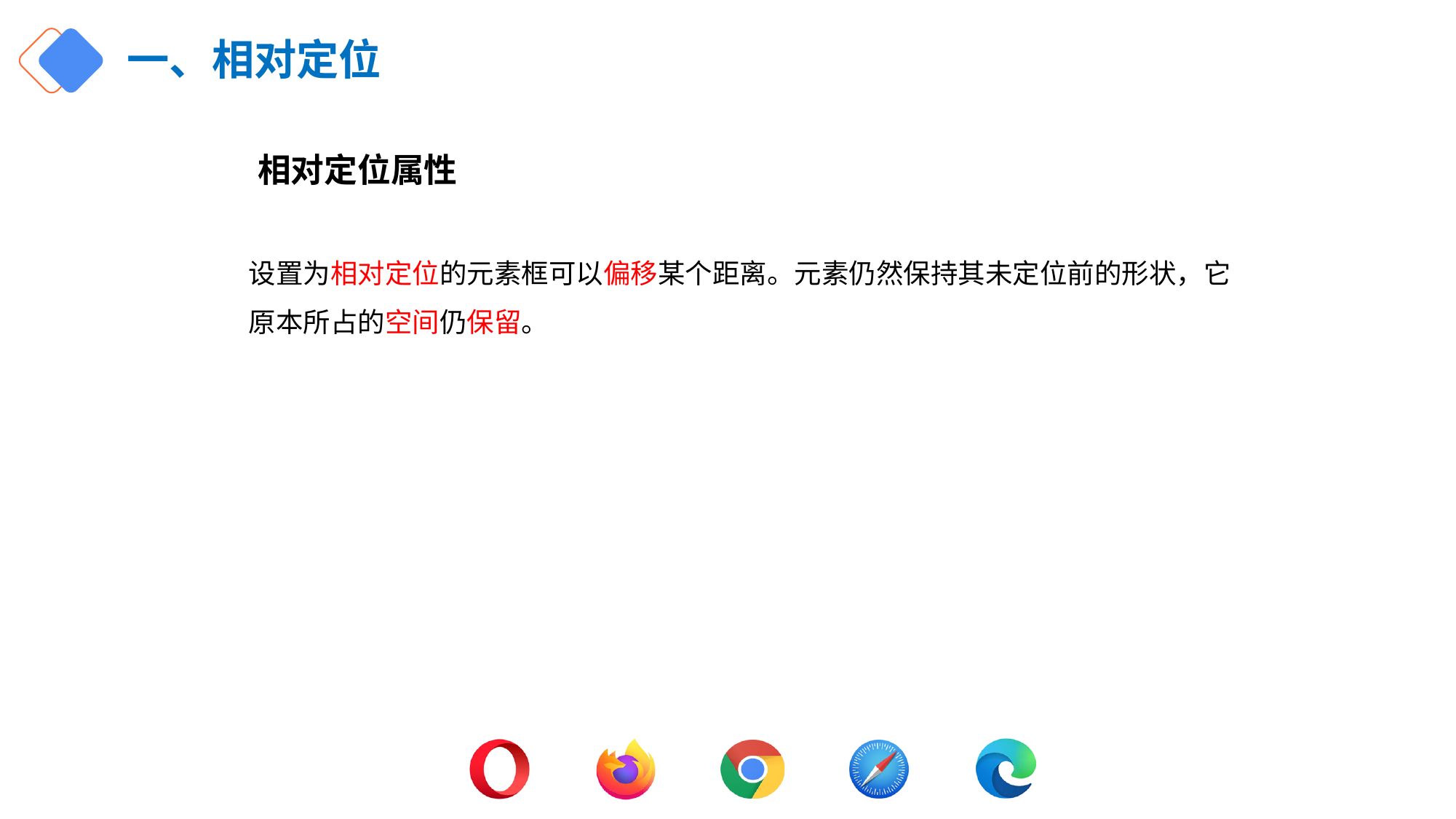

# 一、相对定位
相对定位属性
设置为相对定位的元素框可以偏移某个距离。元素仍然保持其未定位前的形状，它原本所占的空间仍保留。